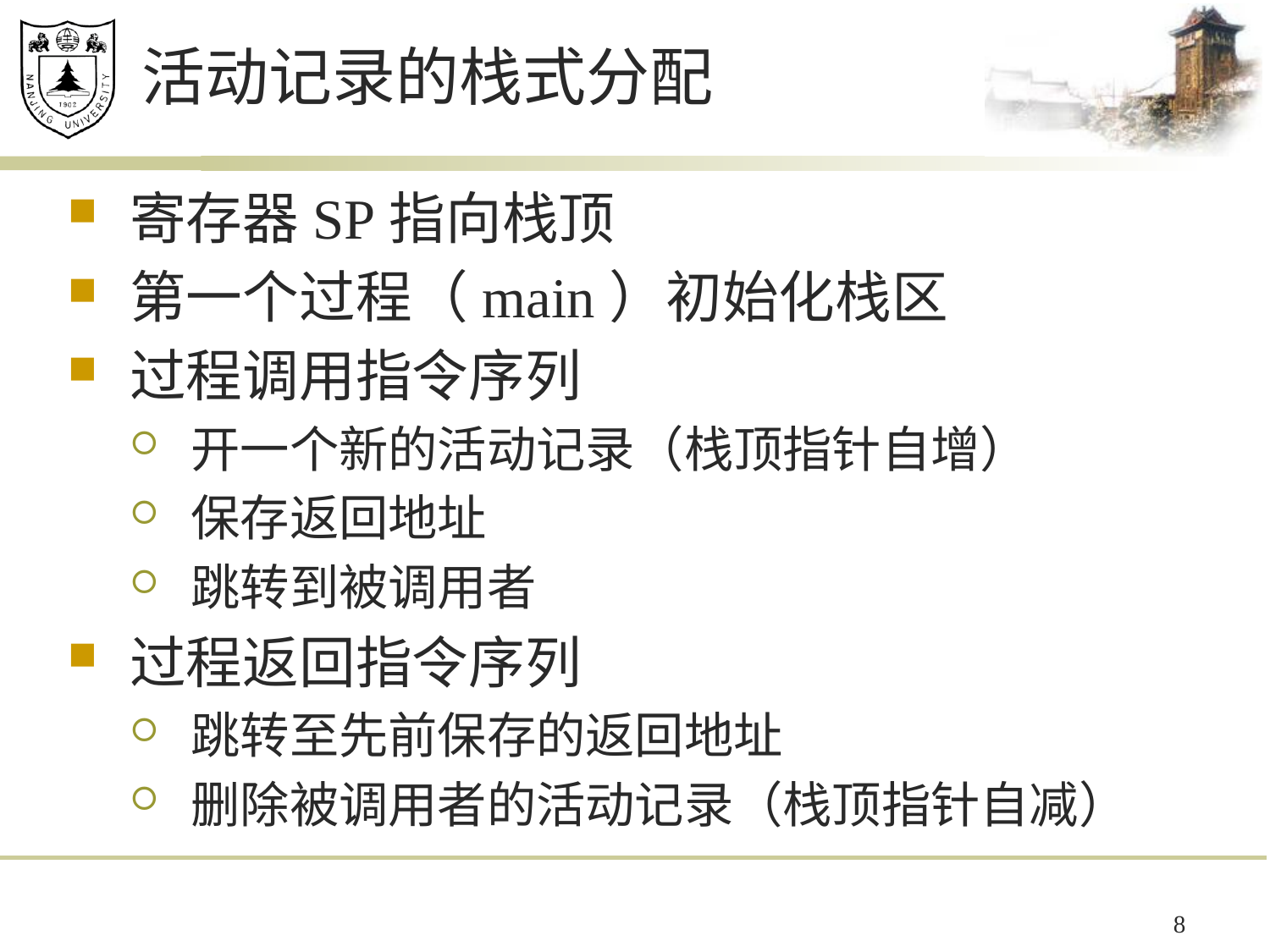

# 活动记录的栈式分配
寄存器SP指向栈顶
第一个过程（main）初始化栈区
过程调用指令序列
开一个新的活动记录（栈顶指针自增）
保存返回地址
跳转到被调用者
过程返回指令序列
跳转至先前保存的返回地址
删除被调用者的活动记录（栈顶指针自减）